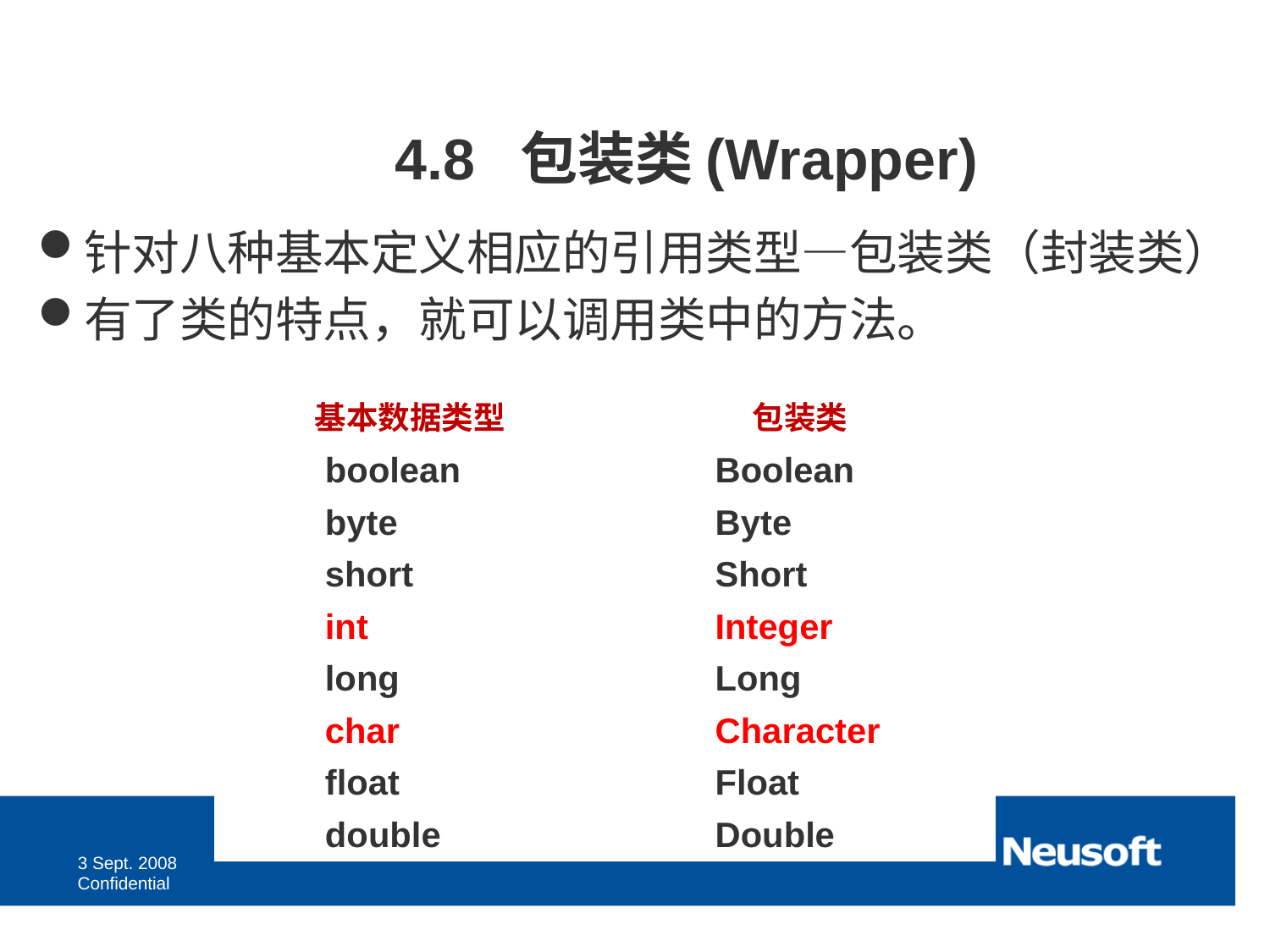

4.8  包装类(Wrapper)
针对八种基本定义相应的引用类型—包装类（封装类）
有了类的特点，就可以调用类中的方法。
| 基本数据类型 | 包装类 |
| --- | --- |
| boolean | Boolean |
| byte | Byte |
| short | Short |
| int | Integer |
| long | Long |
| char | Character |
| float | Float |
| double | Double |